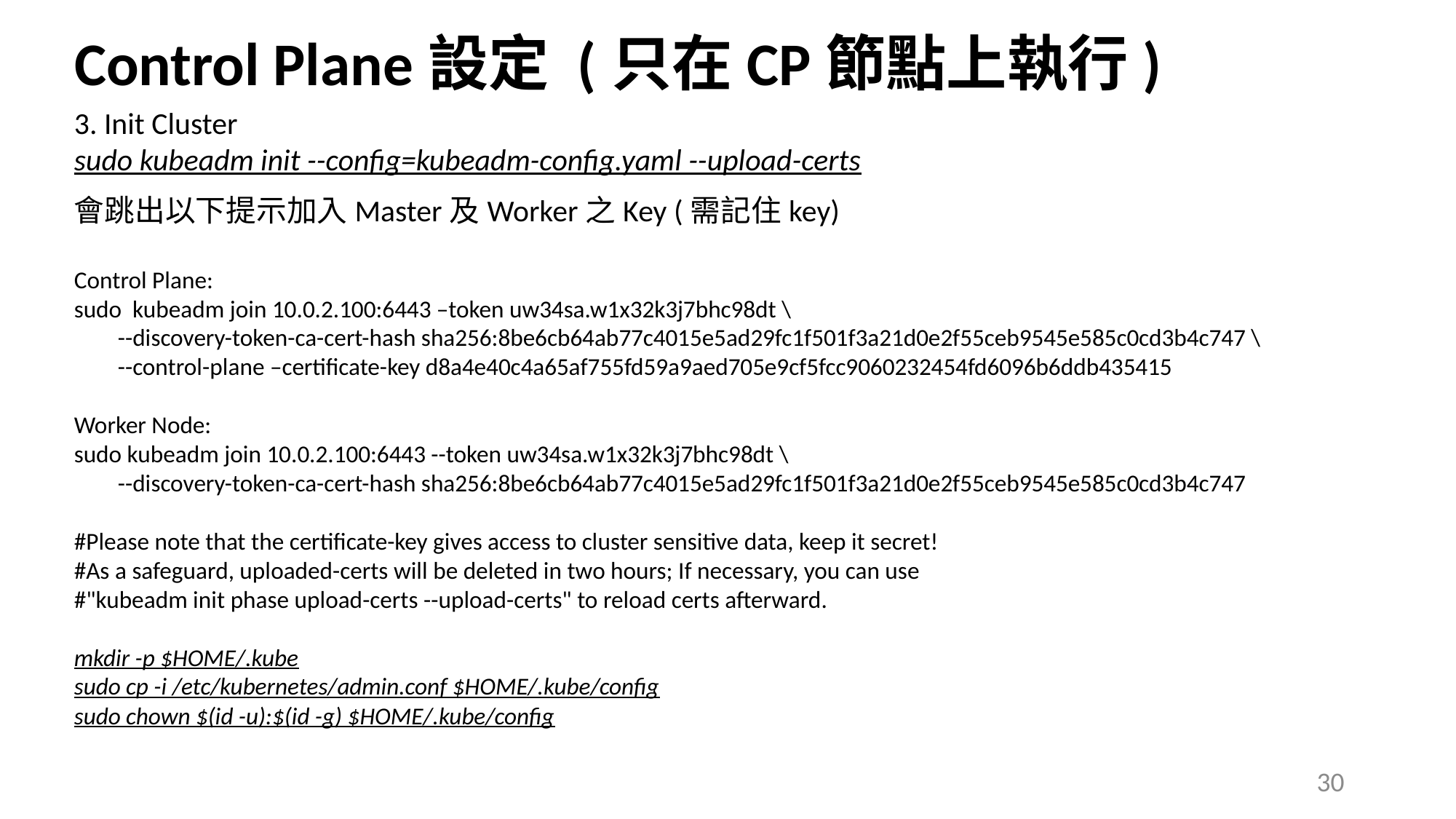

# Control Plane設定 (只在CP節點上執行)
3. Init Cluster
sudo kubeadm init --config=kubeadm-config.yaml --upload-certs

會跳出以下提示加入Master及Worker之Key (需記住key)

Control Plane:
sudo  kubeadm join 10.0.2.100:6443 –token uw34sa.w1x32k3j7bhc98dt \
        --discovery-token-ca-cert-hash sha256:8be6cb64ab77c4015e5ad29fc1f501f3a21d0e2f55ceb9545e585c0cd3b4c747 \
        --control-plane –certificate-key d8a4e40c4a65af755fd59a9aed705e9cf5fcc9060232454fd6096b6ddb435415

Worker Node:
sudo kubeadm join 10.0.2.100:6443 --token uw34sa.w1x32k3j7bhc98dt \
        --discovery-token-ca-cert-hash sha256:8be6cb64ab77c4015e5ad29fc1f501f3a21d0e2f55ceb9545e585c0cd3b4c747

#Please note that the certificate-key gives access to cluster sensitive data, keep it secret!
#As a safeguard, uploaded-certs will be deleted in two hours; If necessary, you can use
#"kubeadm init phase upload-certs --upload-certs" to reload certs afterward.

mkdir -p $HOME/.kube
sudo cp -i /etc/kubernetes/admin.conf $HOME/.kube/config
sudo chown $(id -u):$(id -g) $HOME/.kube/config
30